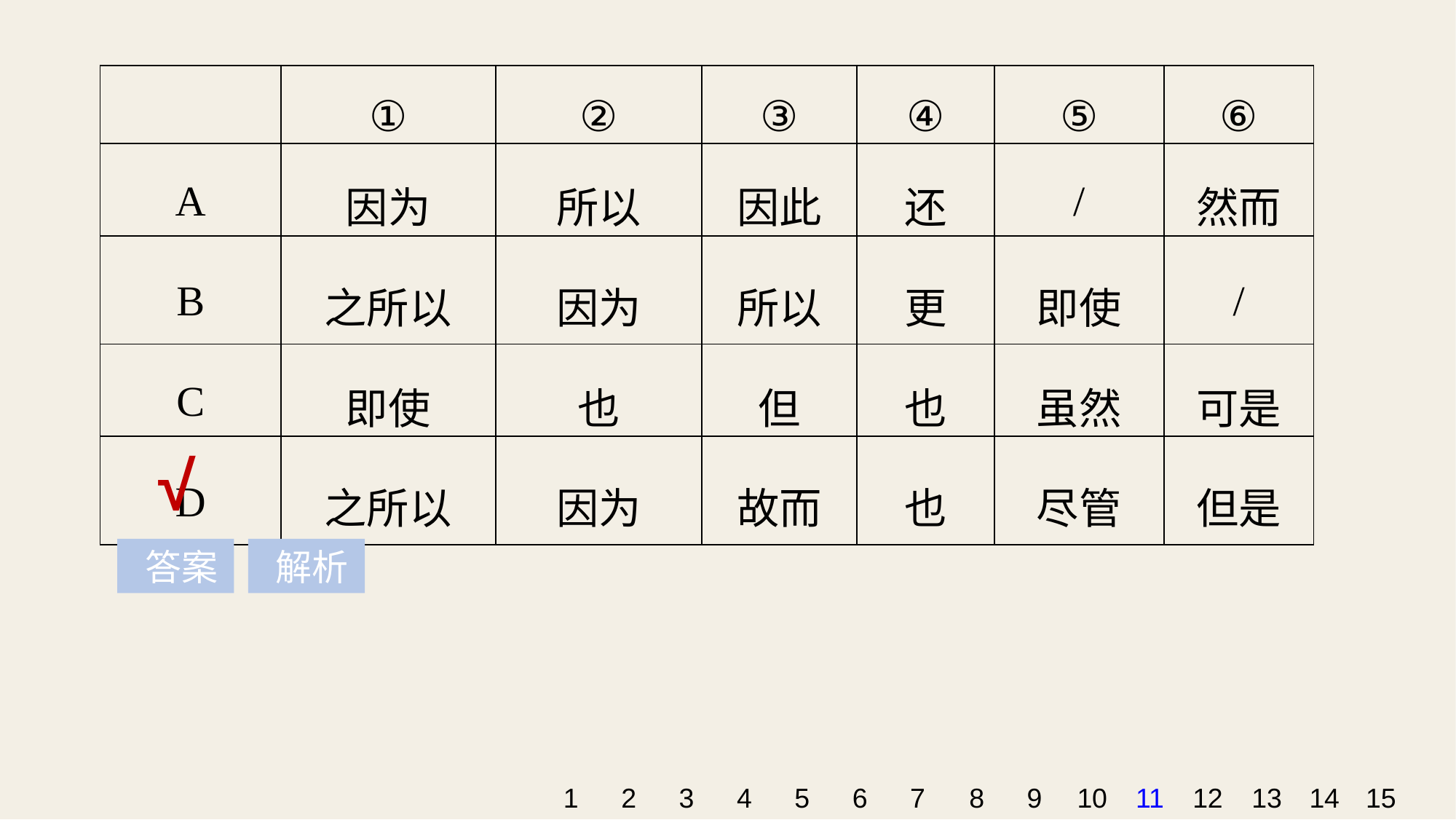

|  | ① | ② | ③ | ④ | ⑤ | ⑥ |
| --- | --- | --- | --- | --- | --- | --- |
| A | 因为 | 所以 | 因此 | 还 | / | 然而 |
| B | 之所以 | 因为 | 所以 | 更 | 即使 | / |
| C | 即使 | 也 | 但 | 也 | 虽然 | 可是 |
| D | 之所以 | 因为 | 故而 | 也 | 尽管 | 但是 |
√
 答案
 解析
1
2
3
4
5
6
7
8
9
10
11
12
13
14
15